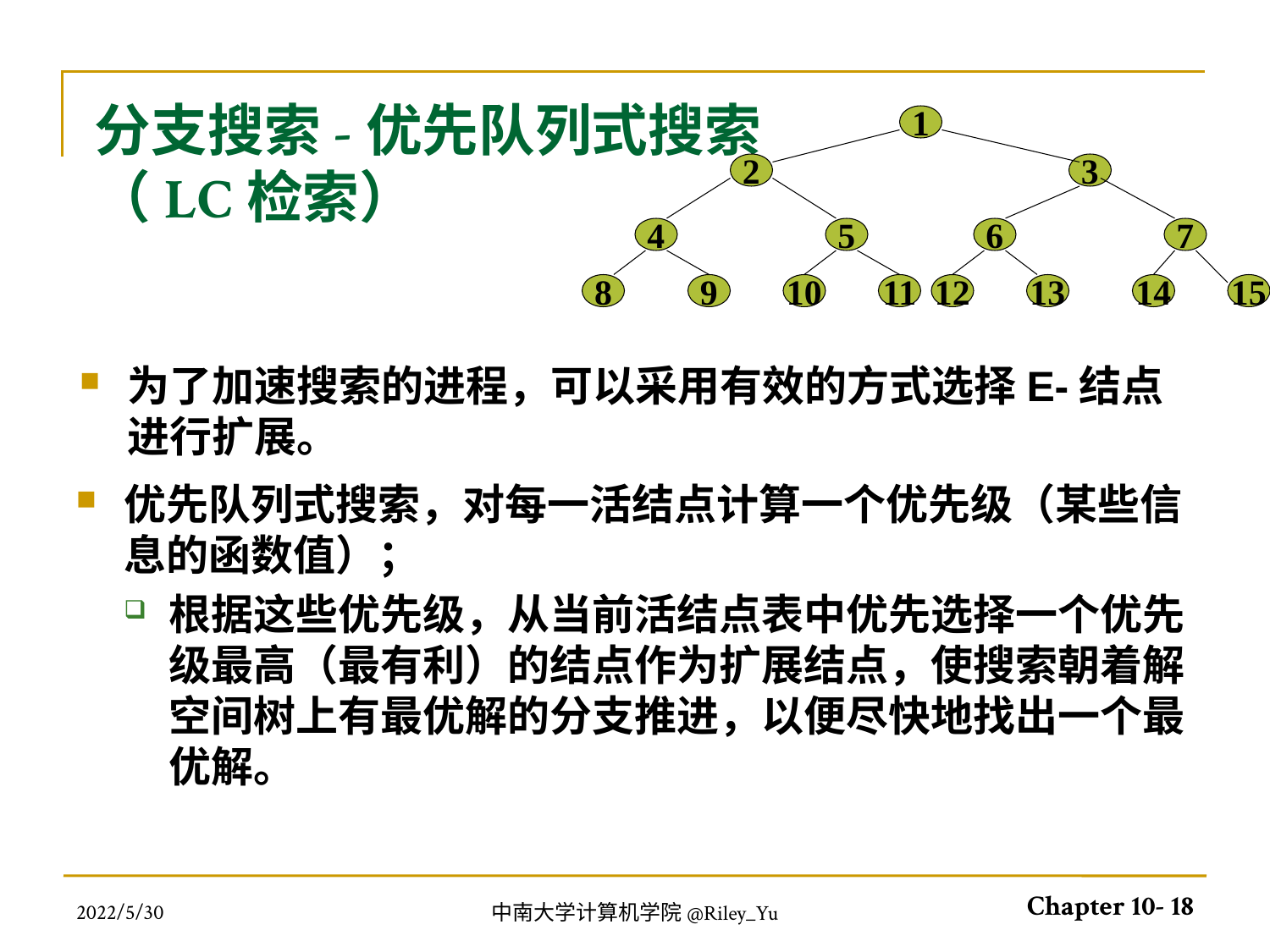

# 分支搜索-优先队列式搜索 （LC检索）
1

2
3

4
5
6
7

8
9
10
11
12
13
14
15
为了加速搜索的进程，可以采用有效的方式选择E-结点进行扩展。
优先队列式搜索，对每一活结点计算一个优先级（某些信息的函数值）；
根据这些优先级，从当前活结点表中优先选择一个优先级最高（最有利）的结点作为扩展结点，使搜索朝着解空间树上有最优解的分支推进，以便尽快地找出一个最优解。
2022/5/30
Chapter 10- 18
中南大学计算机学院@Riley_Yu